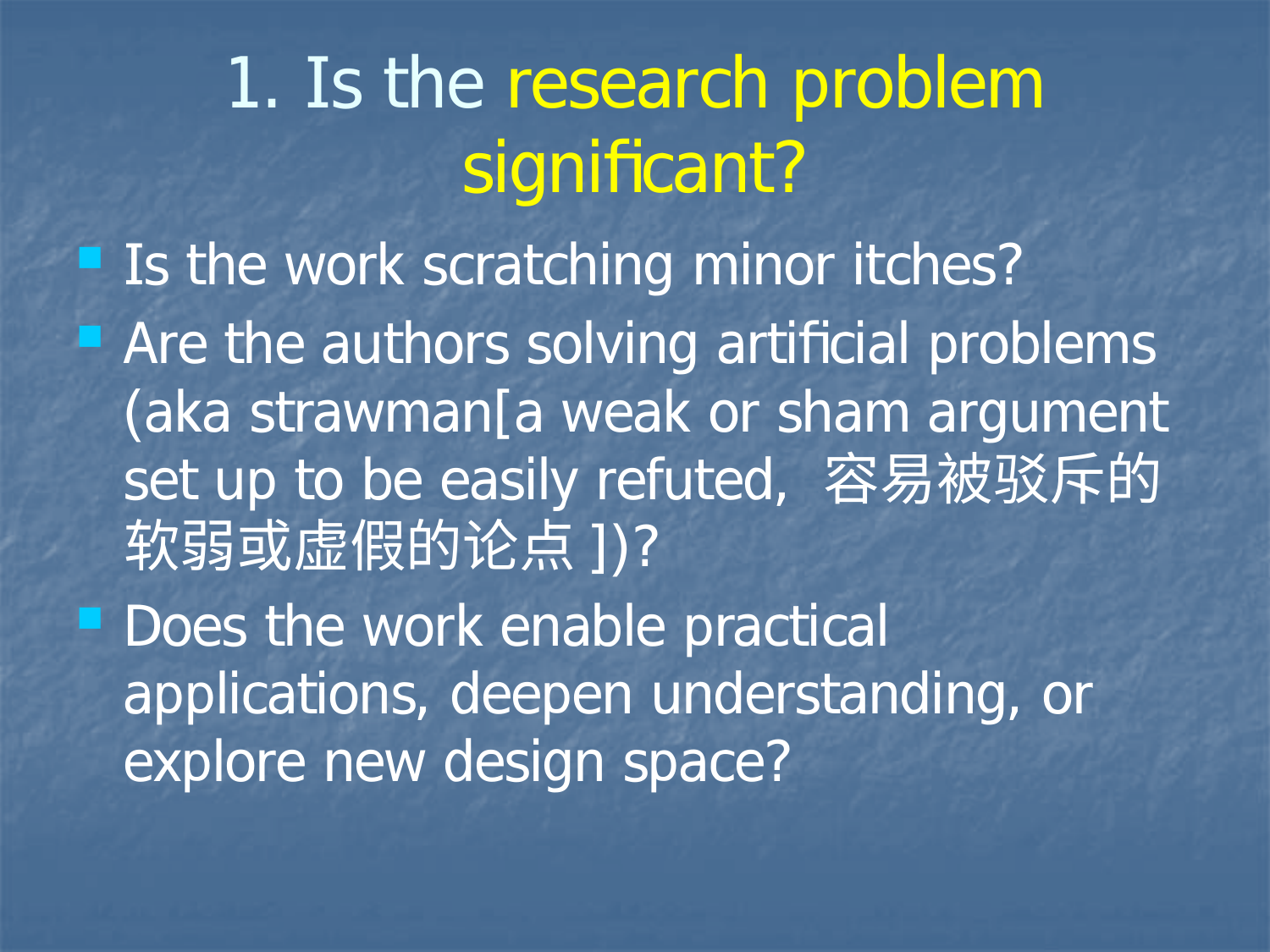

# 1. Is the research problem significant?
Is the work scratching minor itches?
Are the authors solving artificial problems (aka strawman[a weak or sham argument set up to be easily refuted, 容易被驳斥的软弱或虚假的论点])?
Does the work enable practical applications, deepen understanding, or explore new design space?